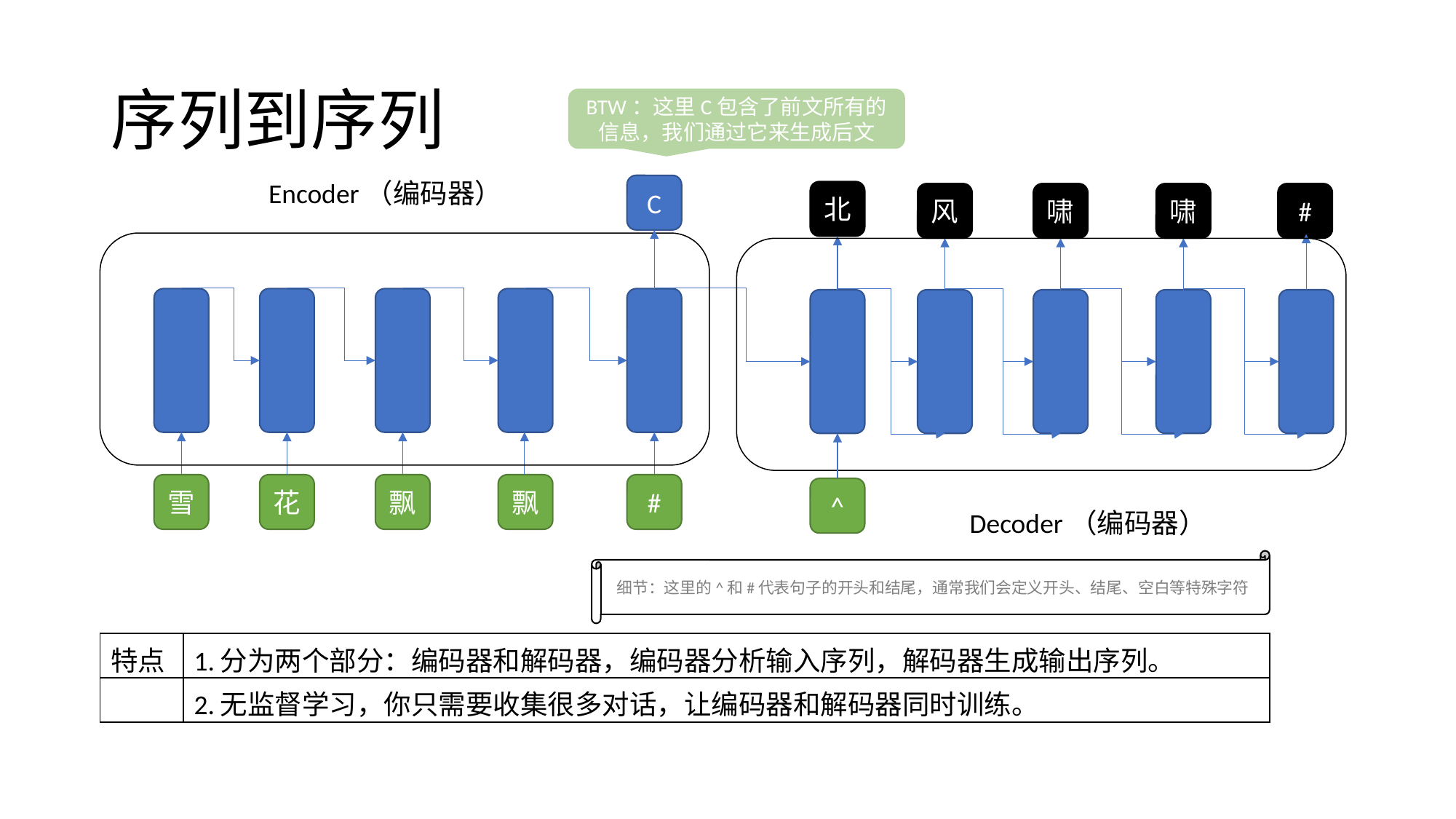

# 序列到序列
BTW：这里C包含了前文所有的信息，我们通过它来生成后文
Encoder（编码器）
C
北
风
啸
啸
#

雪
花
飘
飘
#
^
Decoder（编码器）
细节：这里的^和#代表句子的开头和结尾，通常我们会定义开头、结尾、空白等特殊字符

| 特点 | 1.分为两个部分：编码器和解码器，编码器分析输入序列，解码器生成输出序列。 |
| --- | --- |
|  | 2.无监督学习，你只需要收集很多对话，让编码器和解码器同时训练。 |